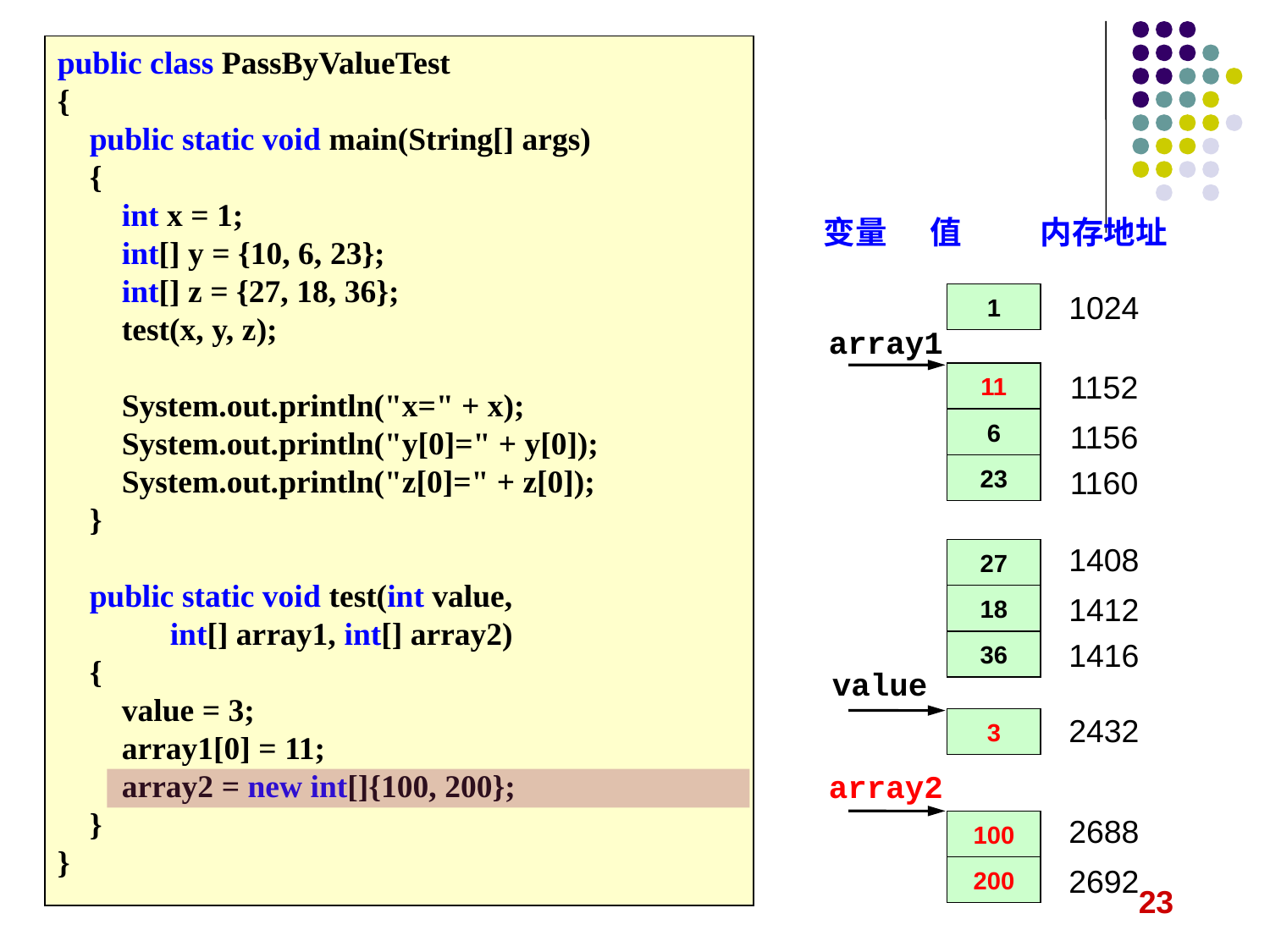

public class PassByValueTest
{
    public static void main(String[] args)
    {
        int x = 1;
        int[] y = {10, 6, 23};
        int[] z = {27, 18, 36};
        test(x, y, z);

        System.out.println("x=" + x);
        System.out.println("y[0]=" + y[0]);
        System.out.println("z[0]=" + z[0]);
    }

    public static void test(int value,
              int[] array1, int[] array2)
    {
        value = 3;
        array1[0] = 11;
        array2 = new int[]{100, 200};
    }
}
变量      值           内存地址
1024
1
array1
1152
11

6
1156
23
1160
1408
27
1412
18
1416
36
value
2432
3

array2

2688

100
2692
200